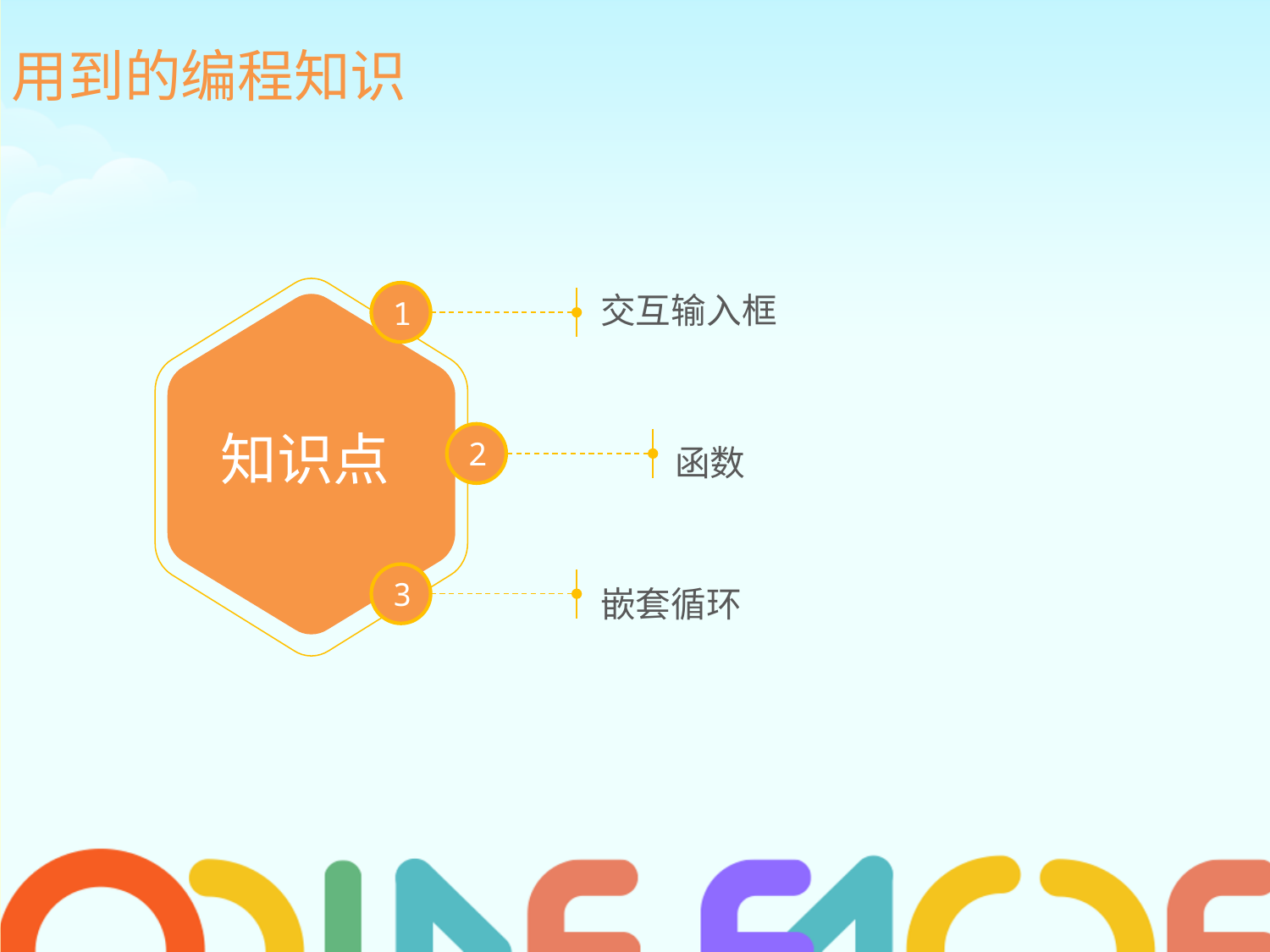

用到的编程知识
交互输入框
1

知识点
2
函数
3
嵌套循环